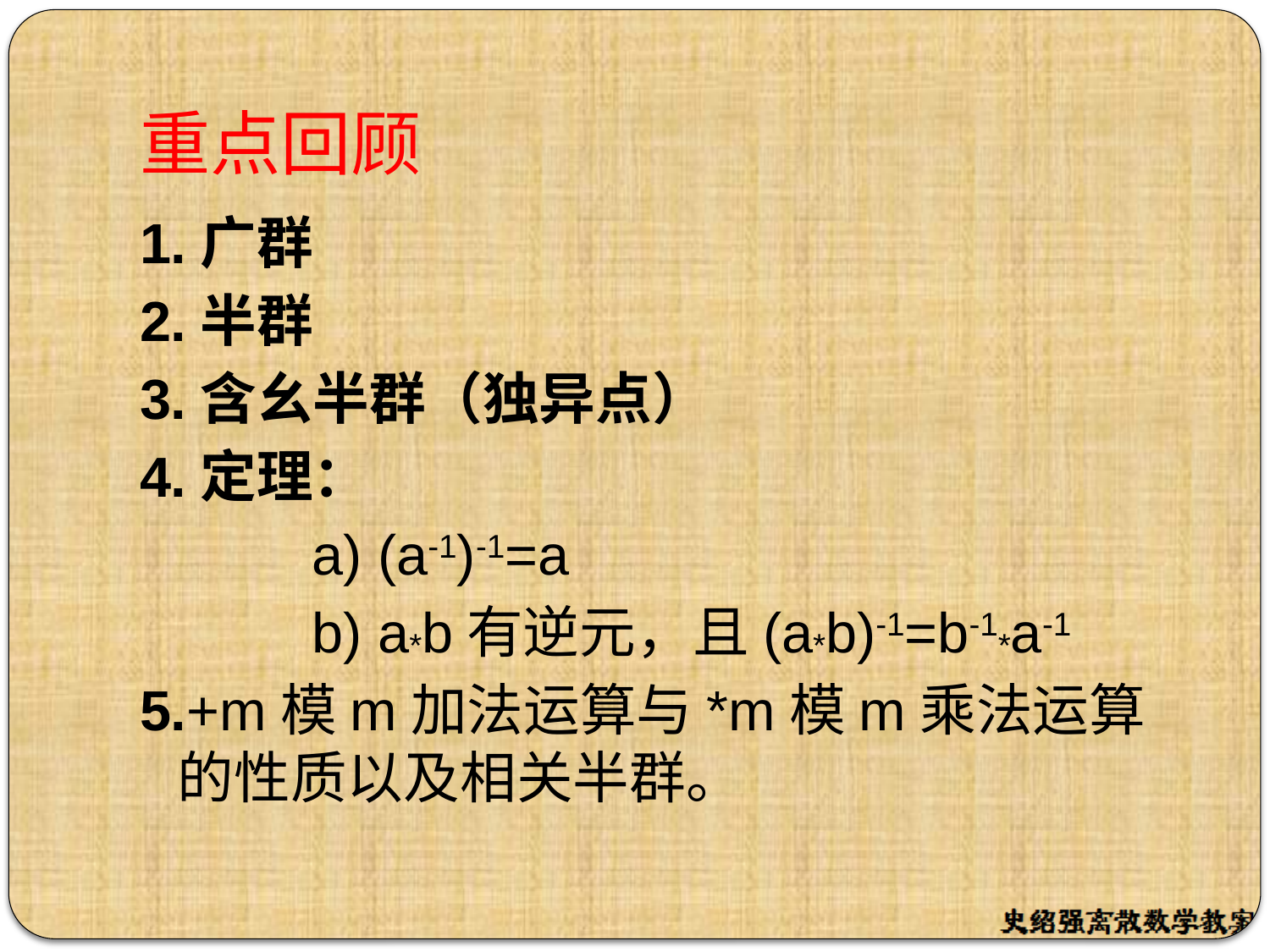

# 重点回顾
1.广群
2.半群
3.含幺半群（独异点）
4.定理：
           a) (a-1)-1=a
           b) a*b有逆元，且(a*b)-1=b-1*a-1
5.+m模m加法运算与*m模m乘法运算的性质以及相关半群。